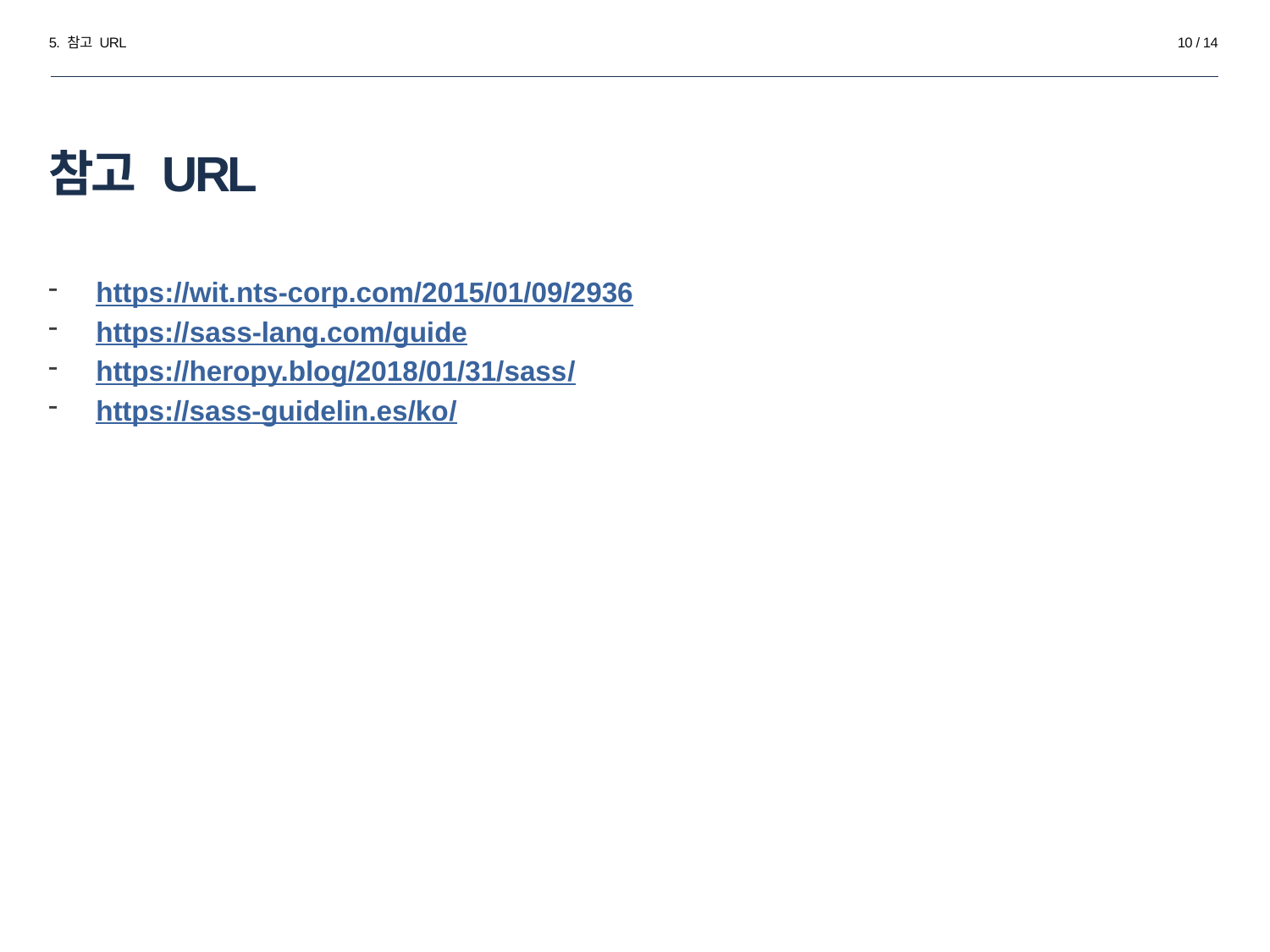

5. 참고 URL
10 / 14
# 참고 URL
https://wit.nts-corp.com/2015/01/09/2936
https://sass-lang.com/guide
https://heropy.blog/2018/01/31/sass/
https://sass-guidelin.es/ko/